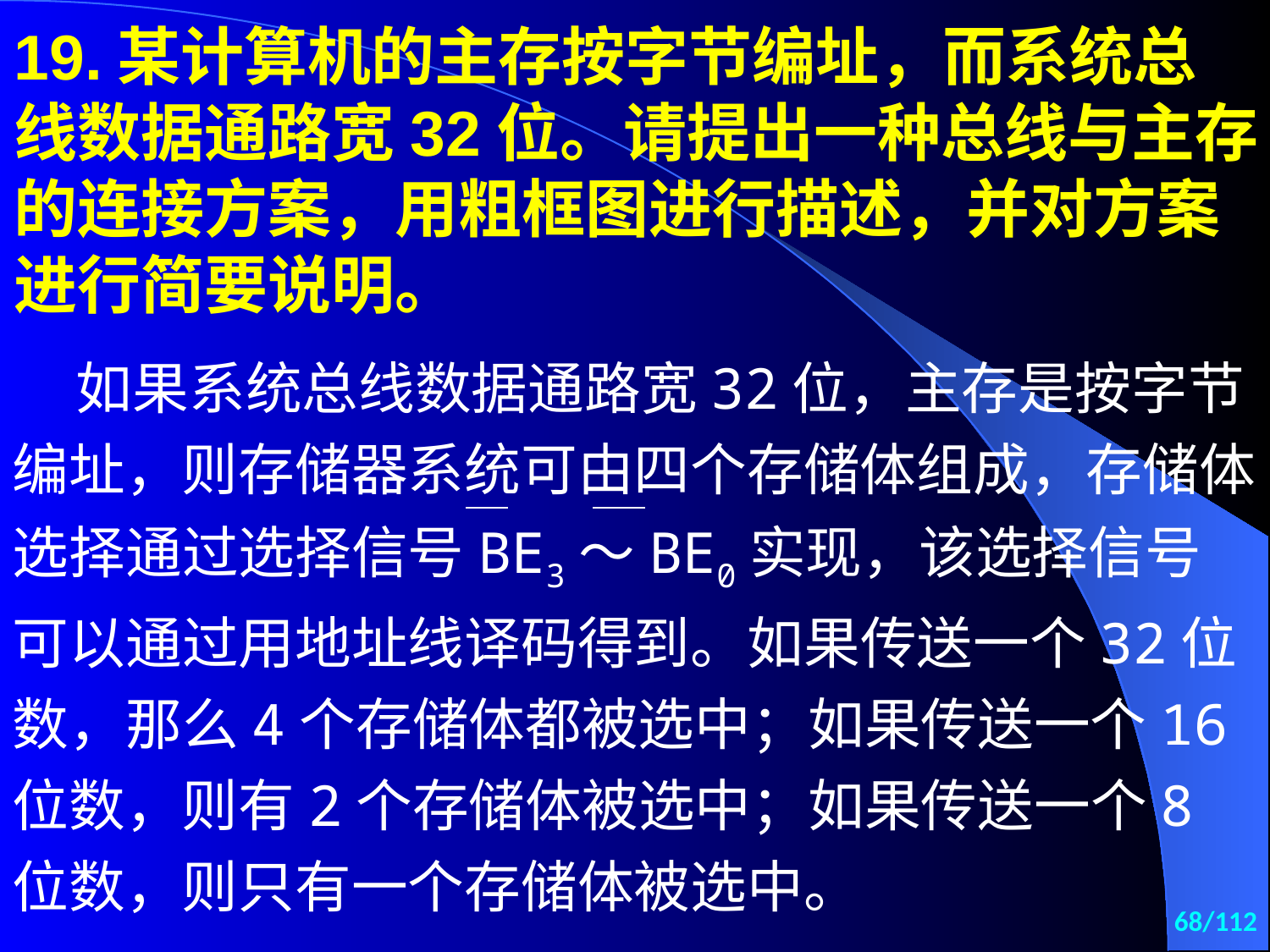

19.某计算机的主存按字节编址，而系统总线数据通路宽32位。请提出一种总线与主存的连接方案，用粗框图进行描述，并对方案进行简要说明。
如果系统总线数据通路宽32位，主存是按字节编址，则存储器系统可由四个存储体组成，存储体选择通过选择信号BE3～BE0实现，该选择信号可以通过用地址线译码得到。如果传送一个32位数，那么4个存储体都被选中；如果传送一个16位数，则有2个存储体被选中；如果传送一个8位数，则只有一个存储体被选中。
68/112